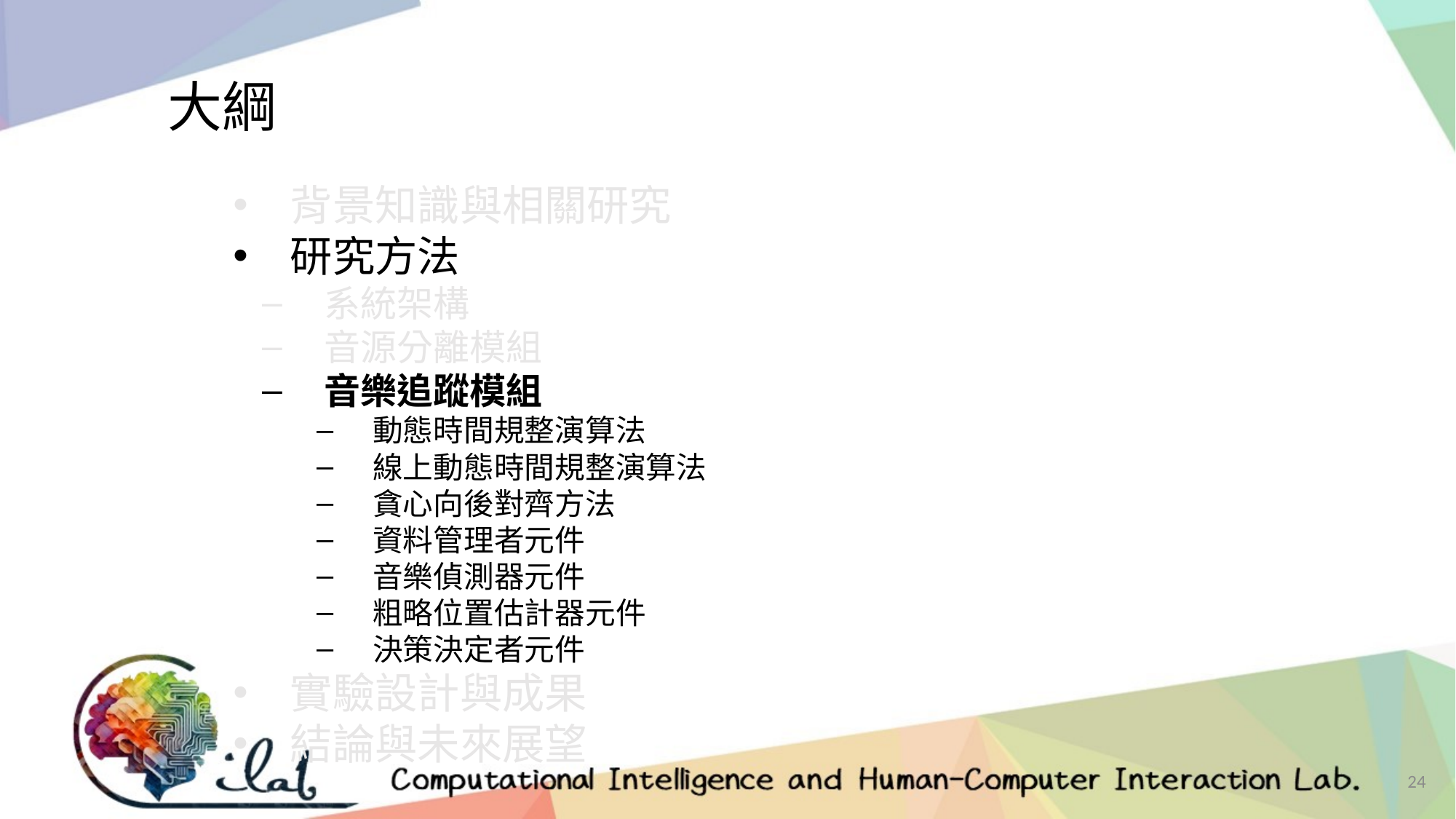

大綱
　背景知識與相關研究
　研究方法
　系統架構
　音源分離模組
　音樂追蹤模組
　動態時間規整演算法
　線上動態時間規整演算法
　貪心向後對齊方法
　資料管理者元件
　音樂偵測器元件
　粗略位置估計器元件
　決策決定者元件
　實驗設計與成果
　結論與未來展望
24